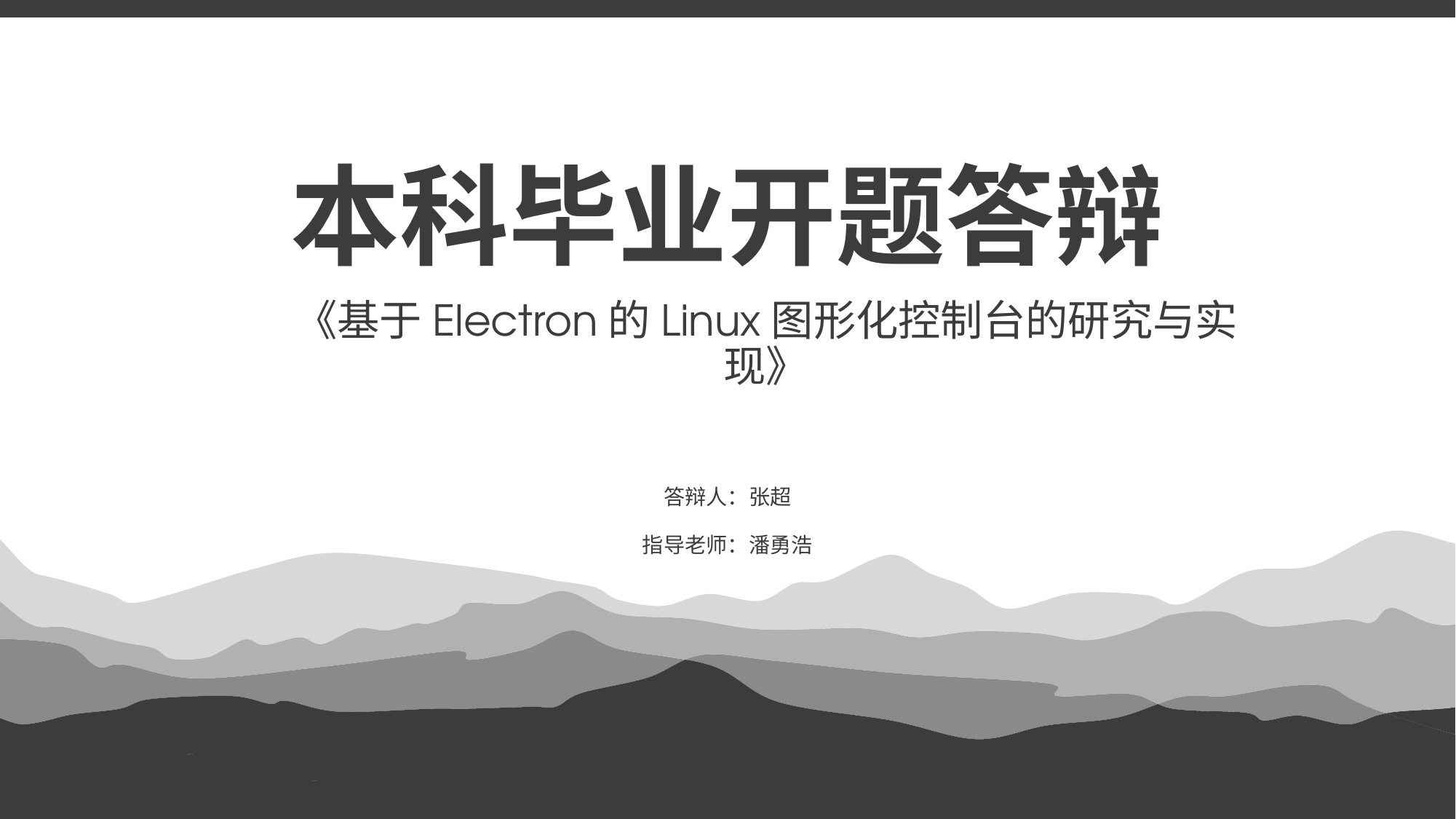

本科毕业开题答辩
《基于Electron的Linux图形化控制台的研究与实现》

答辩人：张超
指导老师：潘勇浩